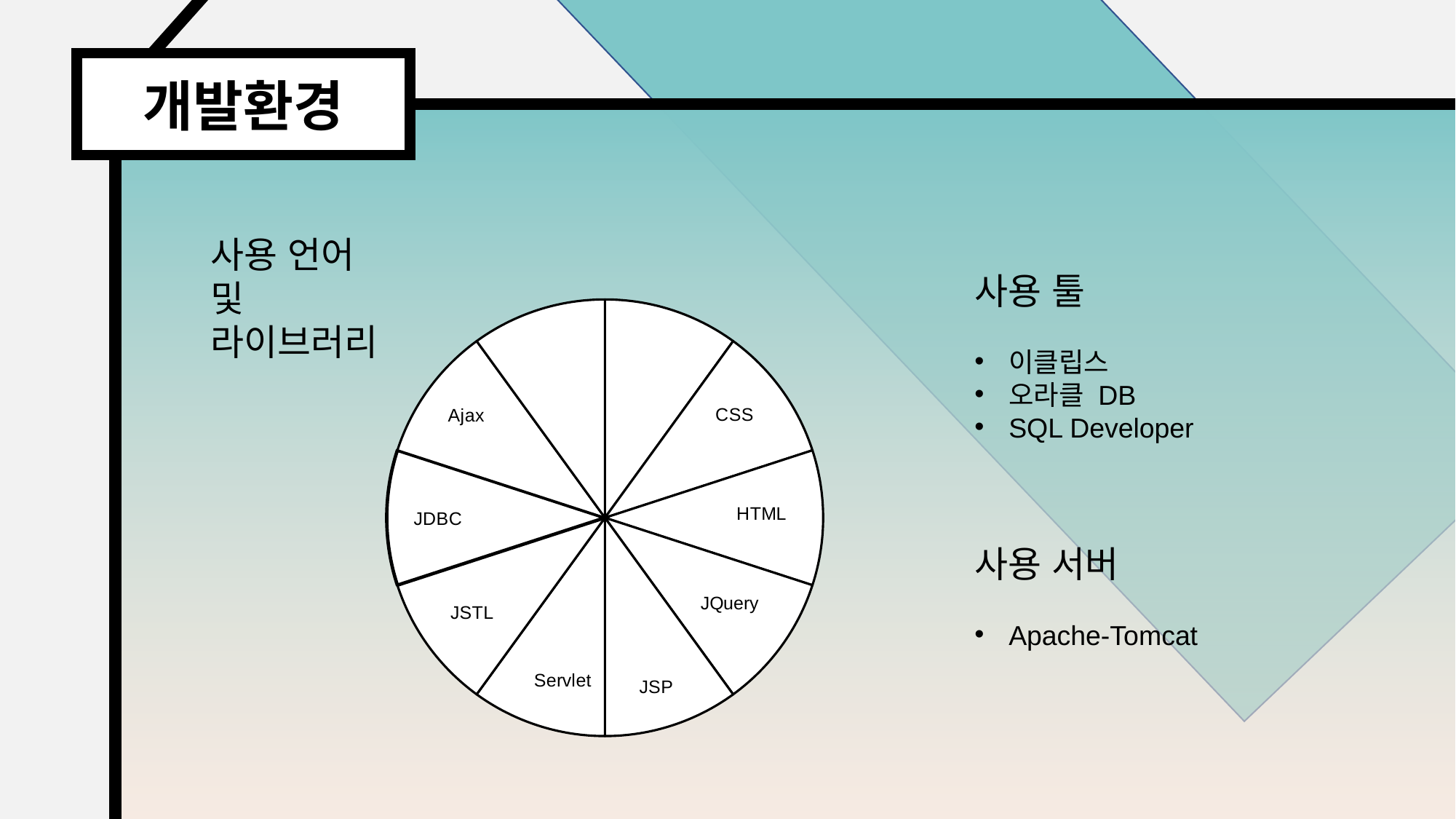

개발환경

사용 언어
및
라이브러리
사용 툴

이클립스
오라클 DB
SQL Developer

사용 서버

Apache-Tomcat

### Chart

| Category | 값 |
|---|---|
| 자바 | 1.4 |
| 자바스크립트 | 1.4 |
| CSS | 1.4 |
| HTML | 1.4 |
| JQuery | 1.4 |
| JSP | 1.4 |
| Servlet | 1.4 |
| JSTL | 1.4 |
| JDBC | 1.4 |
| Ajax | 1.4 |